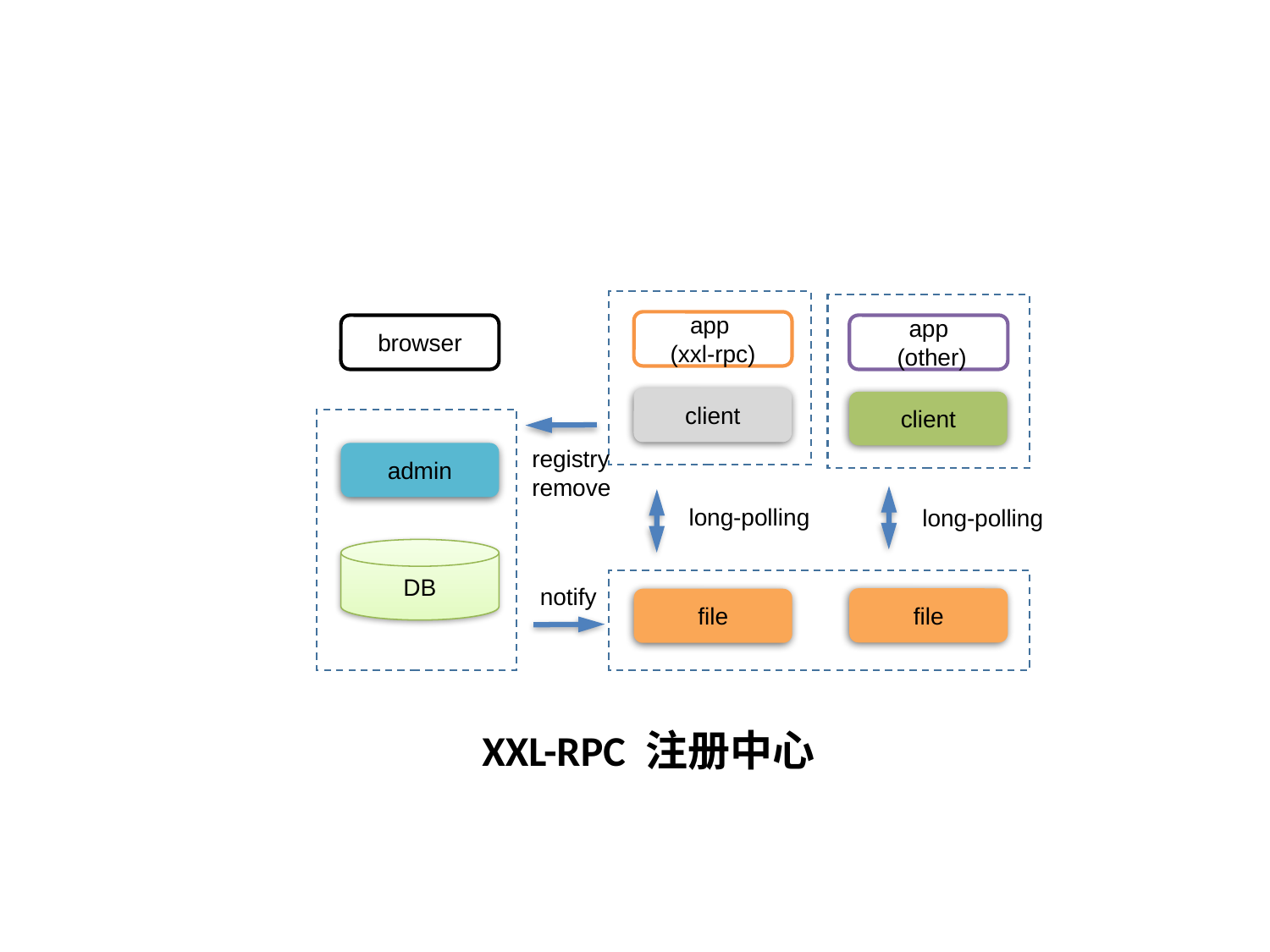

app
(xxl-rpc)
browser
app
 (other)
client
client

registry
remove
admin
long-polling
long-polling
DB

notify
file
file
XXL-RPC 注册中心